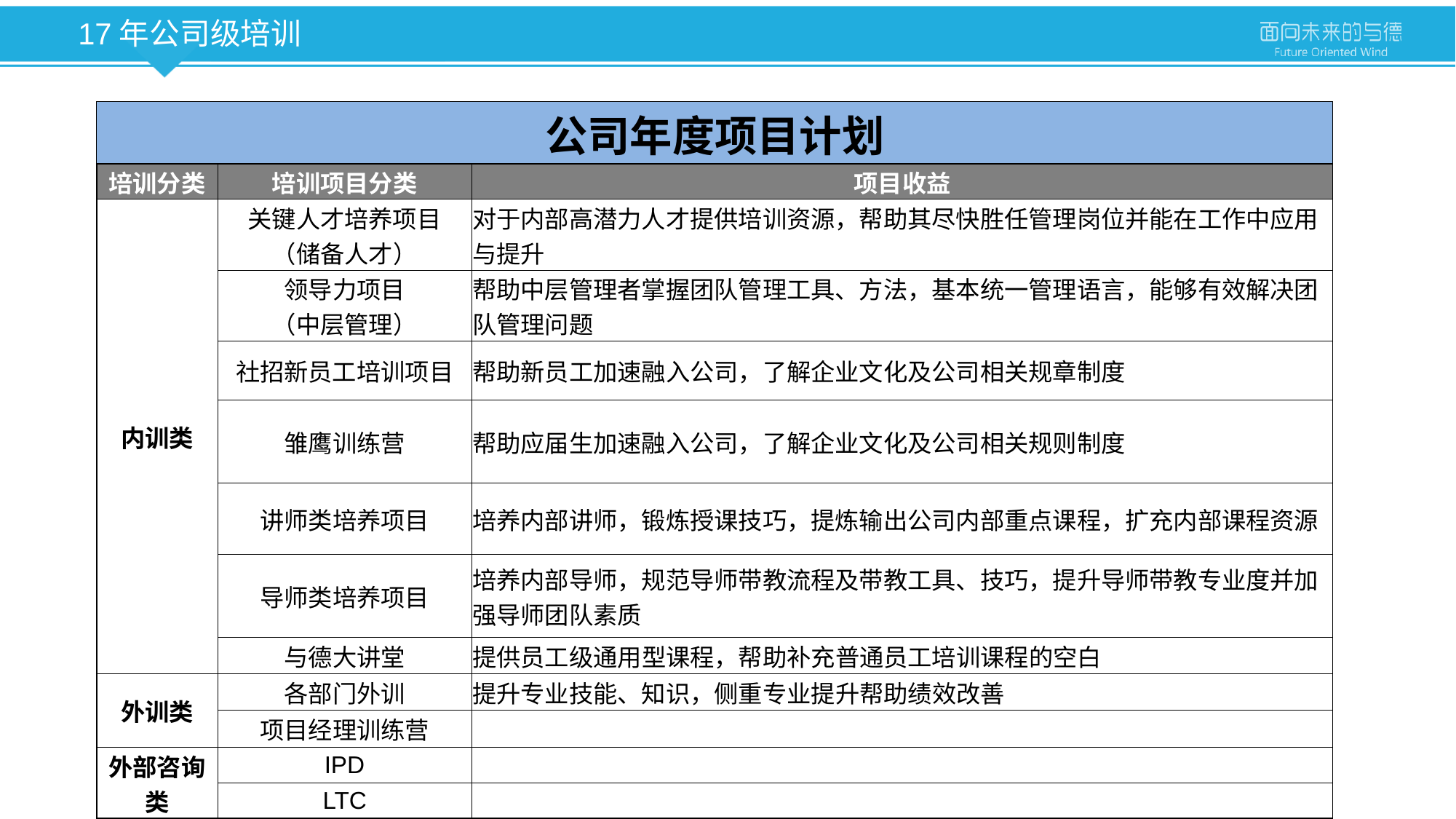

17年公司级培训
| 公司年度项目计划 |  |  |
| --- | --- | --- |
| 培训分类 | 培训项目分类 | 项目收益 |
| 内训类 | 关键人才培养项目 （储备人才） | 对于内部高潜力人才提供培训资源，帮助其尽快胜任管理岗位并能在工作中应用与提升 |
|  | 领导力项目 （中层管理） | 帮助中层管理者掌握团队管理工具、方法，基本统一管理语言，能够有效解决团队管理问题 |
|  | 社招新员工培训项目 | 帮助新员工加速融入公司，了解企业文化及公司相关规章制度 |
|  | 雏鹰训练营 | 帮助应届生加速融入公司，了解企业文化及公司相关规则制度 |
|  | 讲师类培养项目 | 培养内部讲师，锻炼授课技巧，提炼输出公司内部重点课程，扩充内部课程资源 |
|  | 导师类培养项目 | 培养内部导师，规范导师带教流程及带教工具、技巧，提升导师带教专业度并加强导师团队素质 |
|  | 与德大讲堂 | 提供员工级通用型课程，帮助补充普通员工培训课程的空白 |
| 外训类 | 各部门外训 | 提升专业技能、知识，侧重专业提升帮助绩效改善 |
|  | 项目经理训练营 |  |
| 外部咨询类 | IPD |  |
|  | LTC |  |